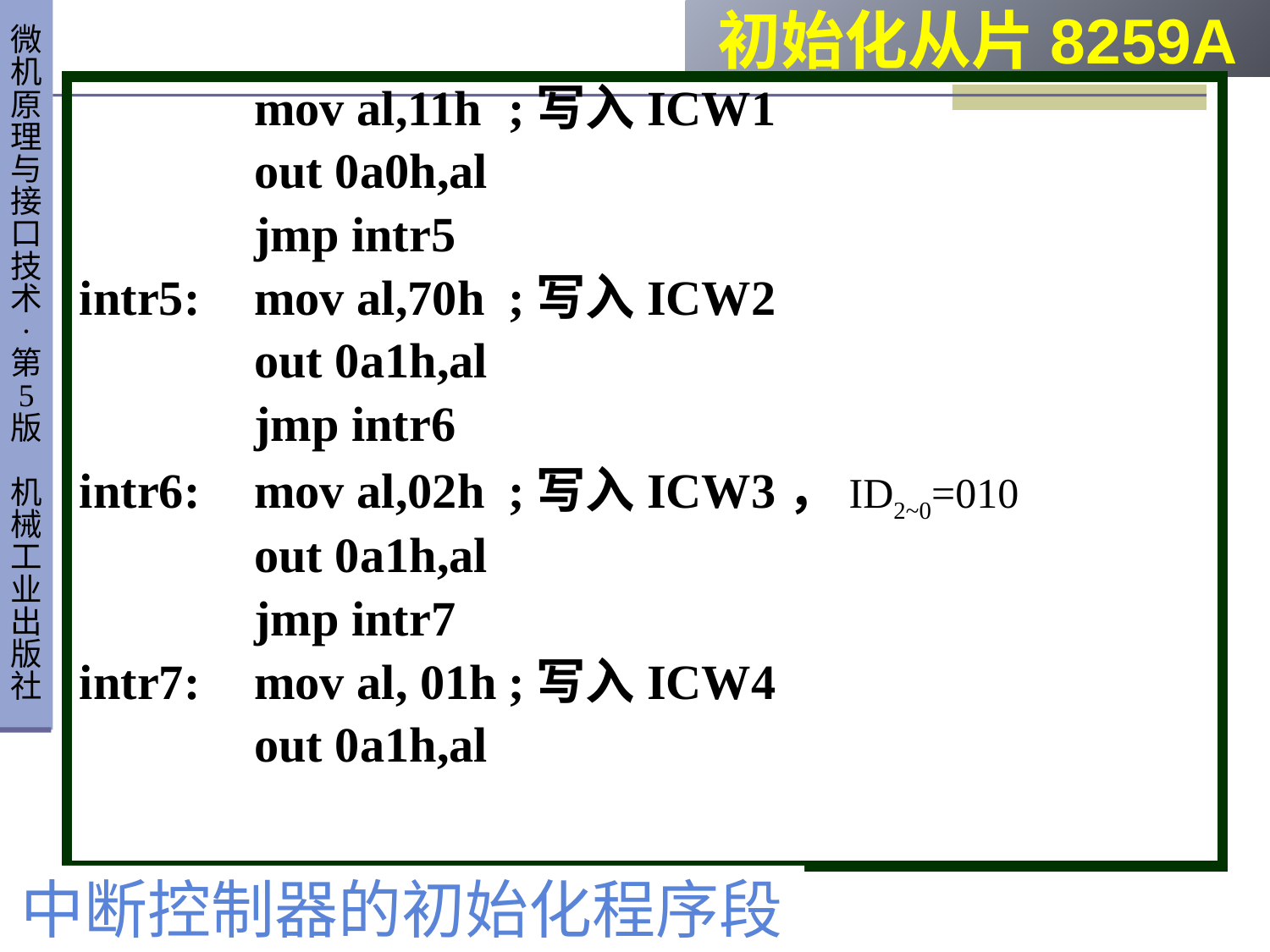

# 初始化从片8259A
		mov al,11h	;写入ICW1
		out 0a0h,al
		jmp intr5
intr5:	mov al,70h	;写入ICW2
		out 0a1h,al
		jmp intr6
intr6:	mov al,02h	;写入ICW3，ID2~0=010
		out 0a1h,al
		jmp intr7
intr7:	mov al, 01h	;写入ICW4
		out 0a1h,al
中断控制器的初始化程序段